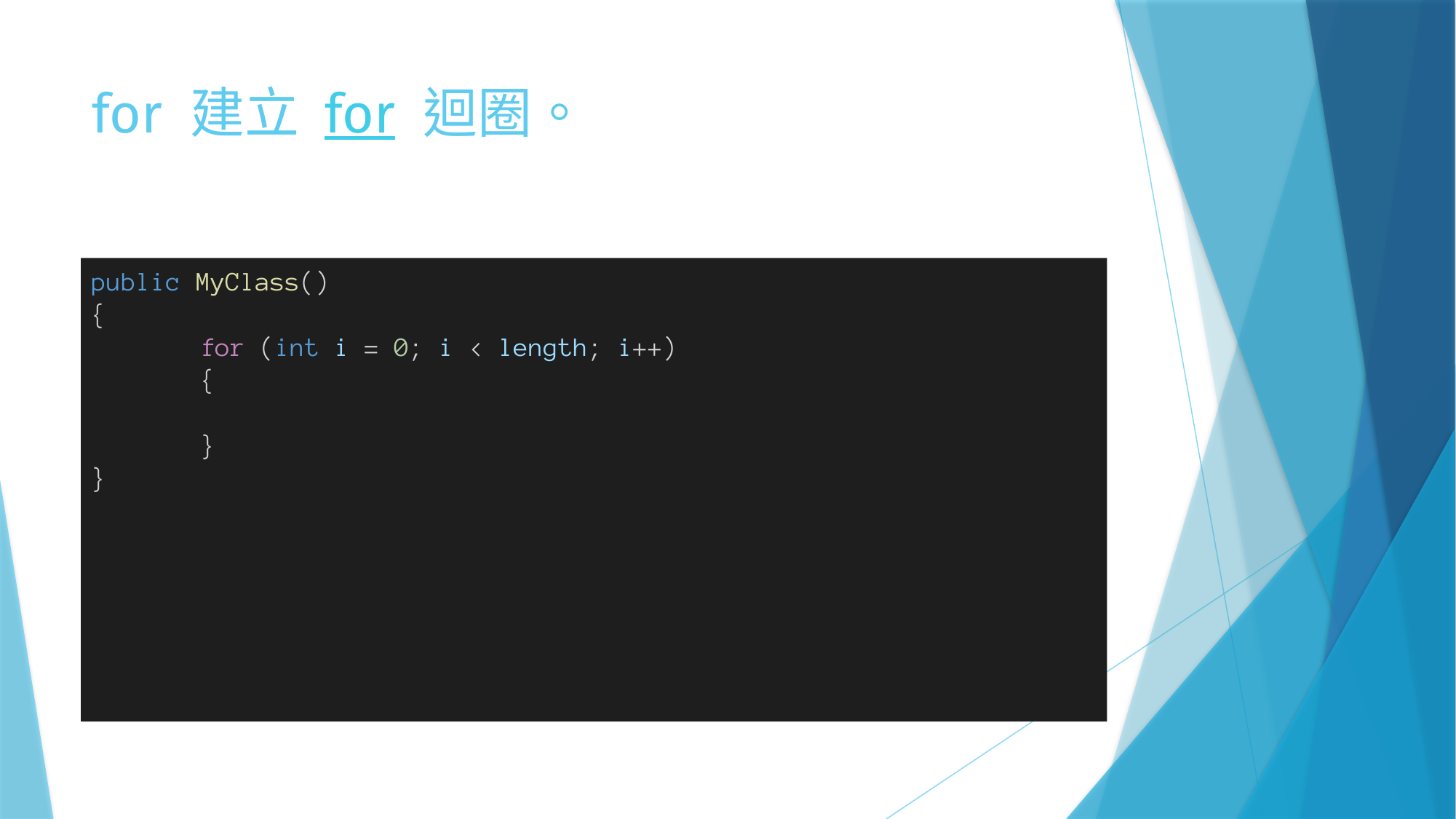

# for 建立 for 迴圈。
public MyClass()
{
	for (int i = 0; i < length; i++)
	{
	}
}